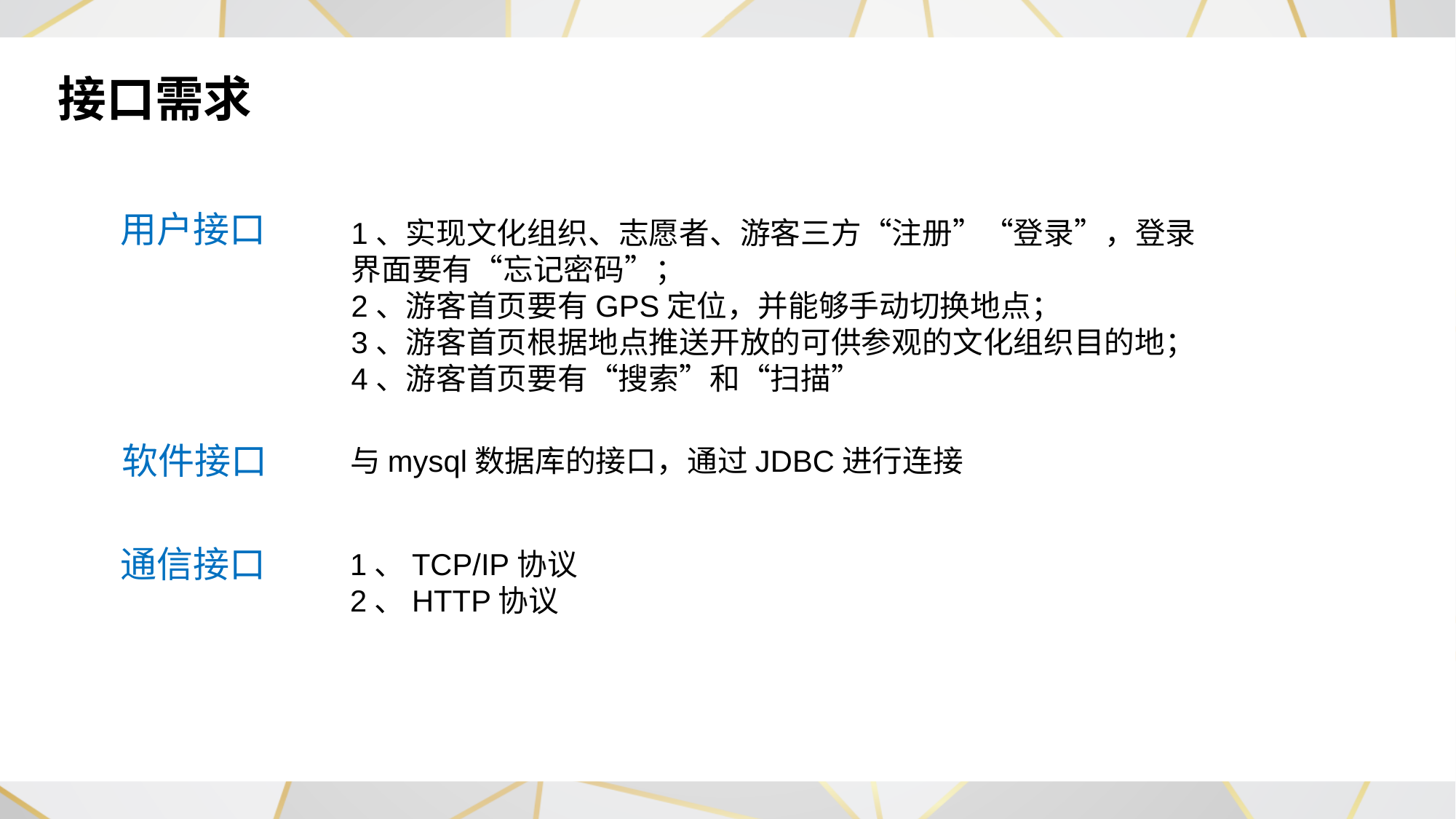

接口需求
用户接口
1、实现文化组织、志愿者、游客三方“注册”“登录”，登录界面要有“忘记密码”；
2、游客首页要有GPS定位，并能够手动切换地点；
3、游客首页根据地点推送开放的可供参观的文化组织目的地；
4、游客首页要有“搜索”和“扫描”
软件接口
与mysql数据库的接口，通过JDBC进行连接
通信接口
1、TCP/IP协议
2、HTTP协议